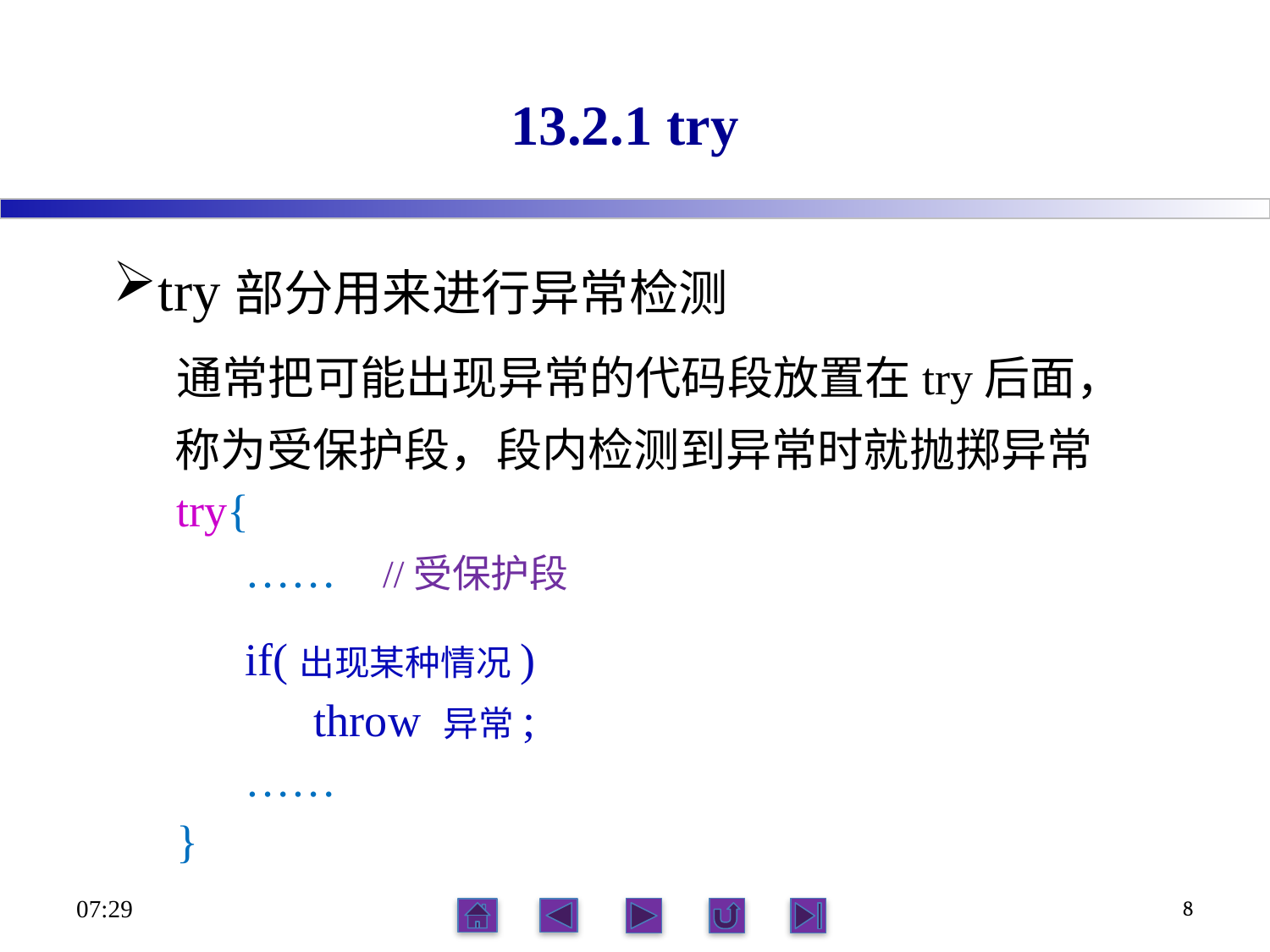

# 13.2.1 try
try部分用来进行异常检测
通常把可能出现异常的代码段放置在try后面，称为受保护段，段内检测到异常时就抛掷异常
try{
      ……    //受保护段
      if(出现某种情况)
            throw 异常;
      ……
}
07:29
8